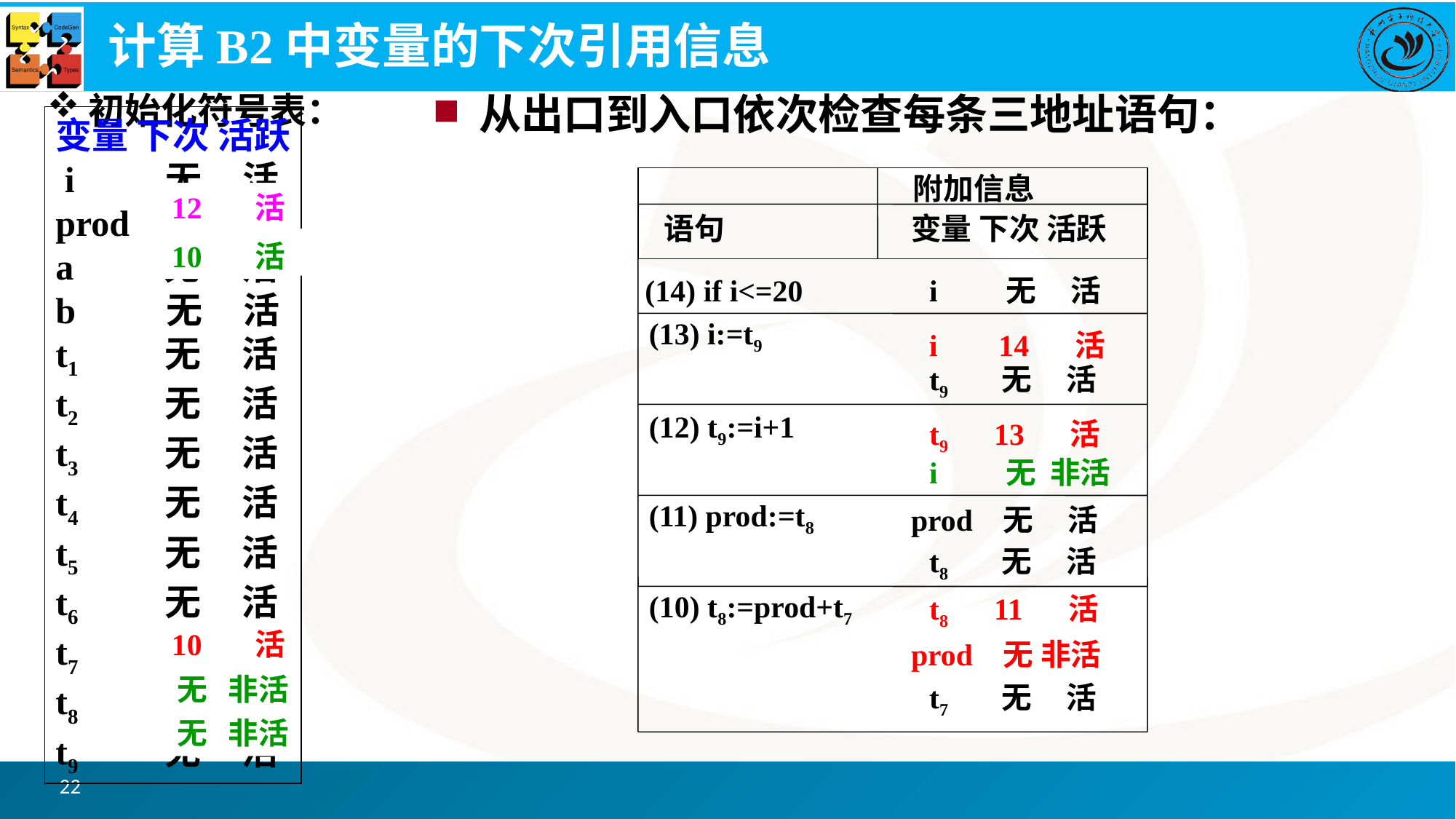

# 计算B2中变量的下次引用信息
初始化符号表：
从出口到入口依次检查每条三地址语句：
变量 下次 活跃
 i         无     活
prod    无     活
a         无     活
b         无     活
t1         无     活
t2         无     活
t3         无     活
t4         无     活
t5         无     活
t6         无     活
t7         无     活
t8         无     活
t9         无     活
                                     附加信息
 语句                           变量 下次 活跃

  14      活
  无   非活
  12      活
  无   非活
  10      活

(14) if i<=20
 i        无     活
(13) i:=t9

 i        14     活
 t9      无     活

(12) t9:=i+1
 t9      13     活
 i        无  非活
(11) prod:=t8

 prod   无     活
 t8      无     活

(10) t8:=prod+t7
 t8      11     活
  10      活
 prod   无 非活
  11      活
  无   非活
 t7      无     活
  无   非活
13      活
22